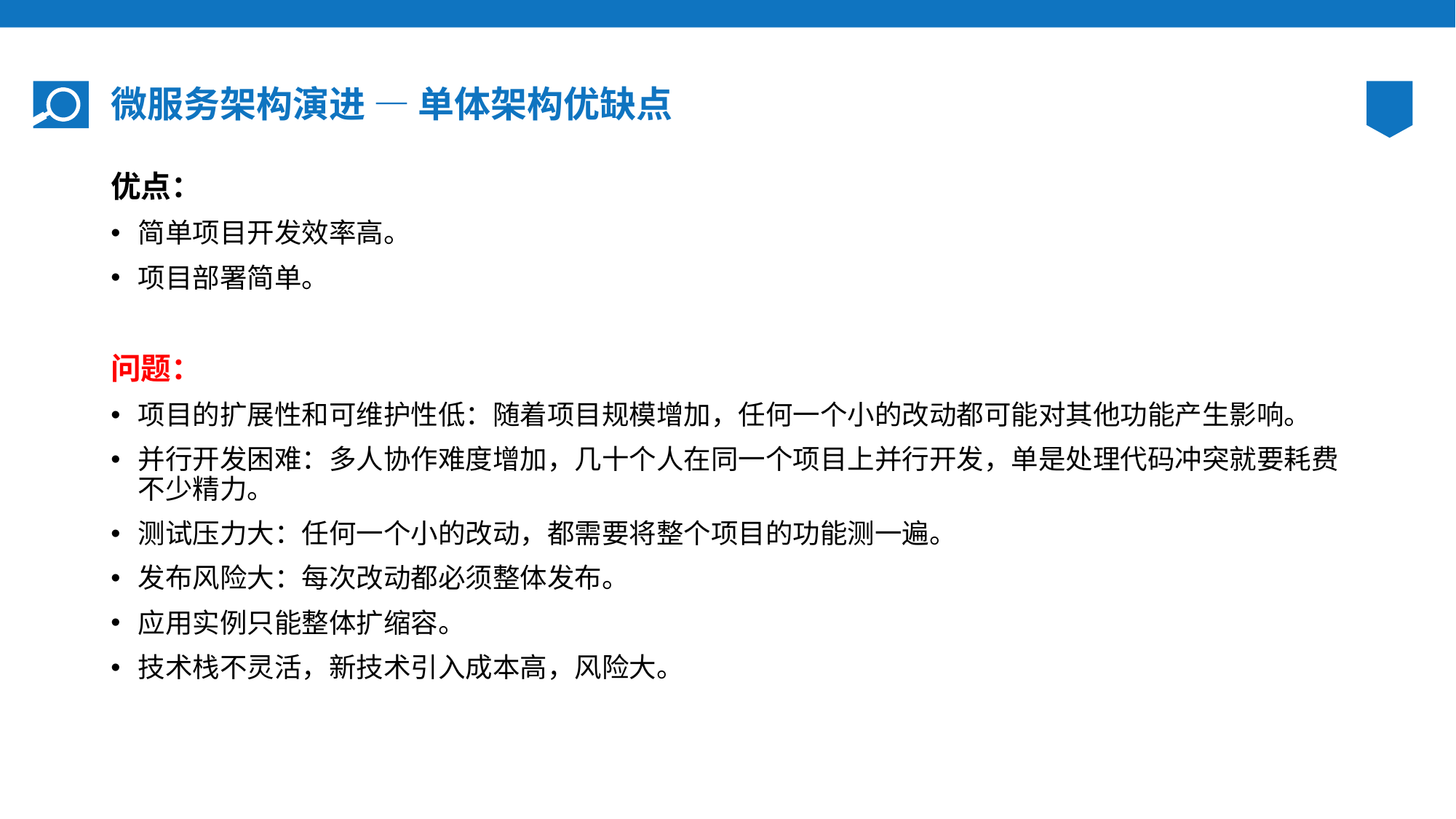

# 微服务架构演进 — 单体架构优缺点
优点：
简单项目开发效率高。
项目部署简单。

问题：
项目的扩展性和可维护性低：随着项目规模增加，任何一个小的改动都可能对其他功能产生影响。
并行开发困难：多人协作难度增加，几十个人在同一个项目上并行开发，单是处理代码冲突就要耗费不少精力。
测试压力大：任何一个小的改动，都需要将整个项目的功能测一遍。
发布风险大：每次改动都必须整体发布。
应用实例只能整体扩缩容。
技术栈不灵活，新技术引入成本高，风险大。